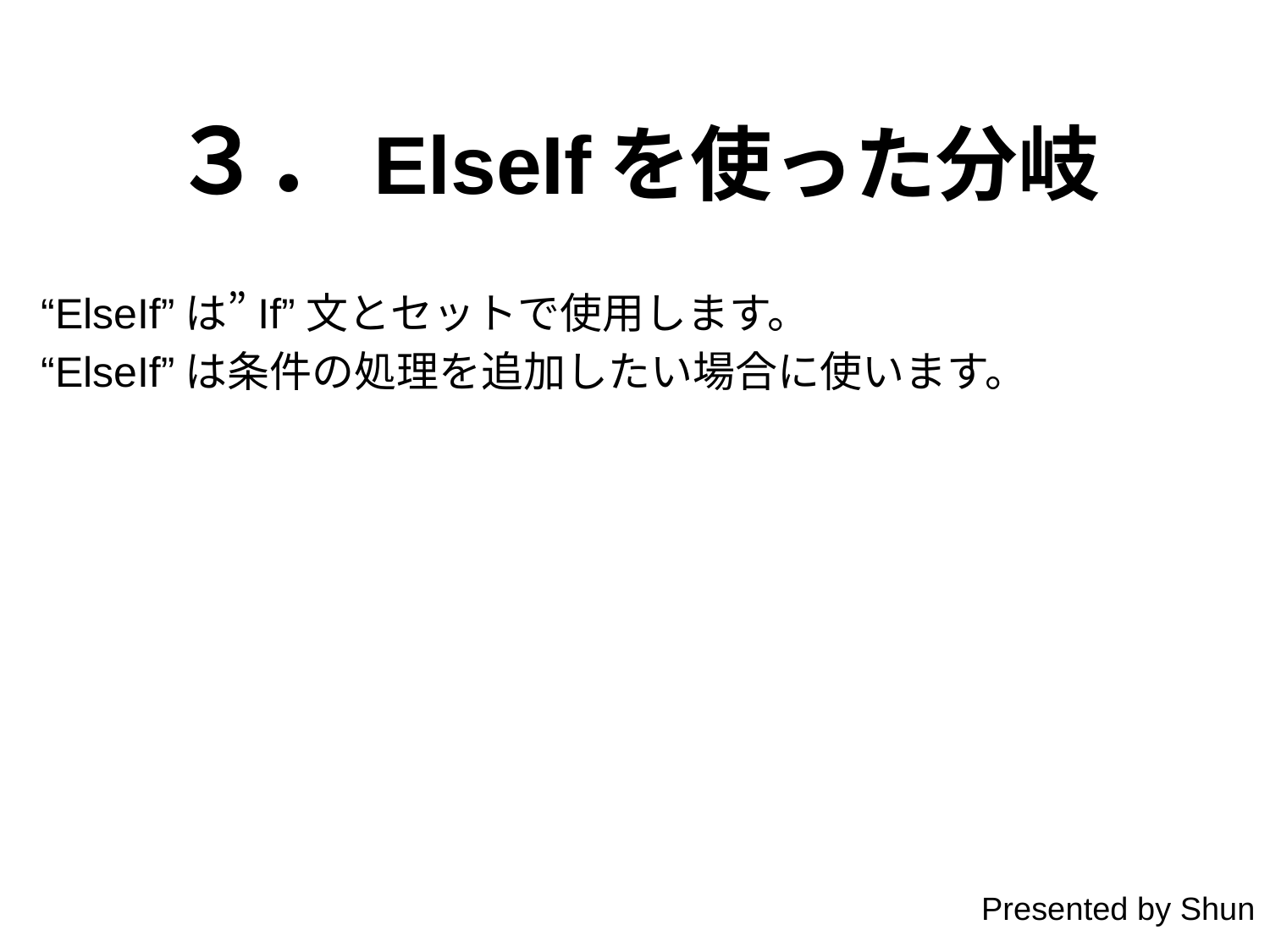

# ３．ElseIfを使った分岐
“ElseIf”は”If”文とセットで使用します。
“ElseIf”は条件の処理を追加したい場合に使います。

Presented by Shun